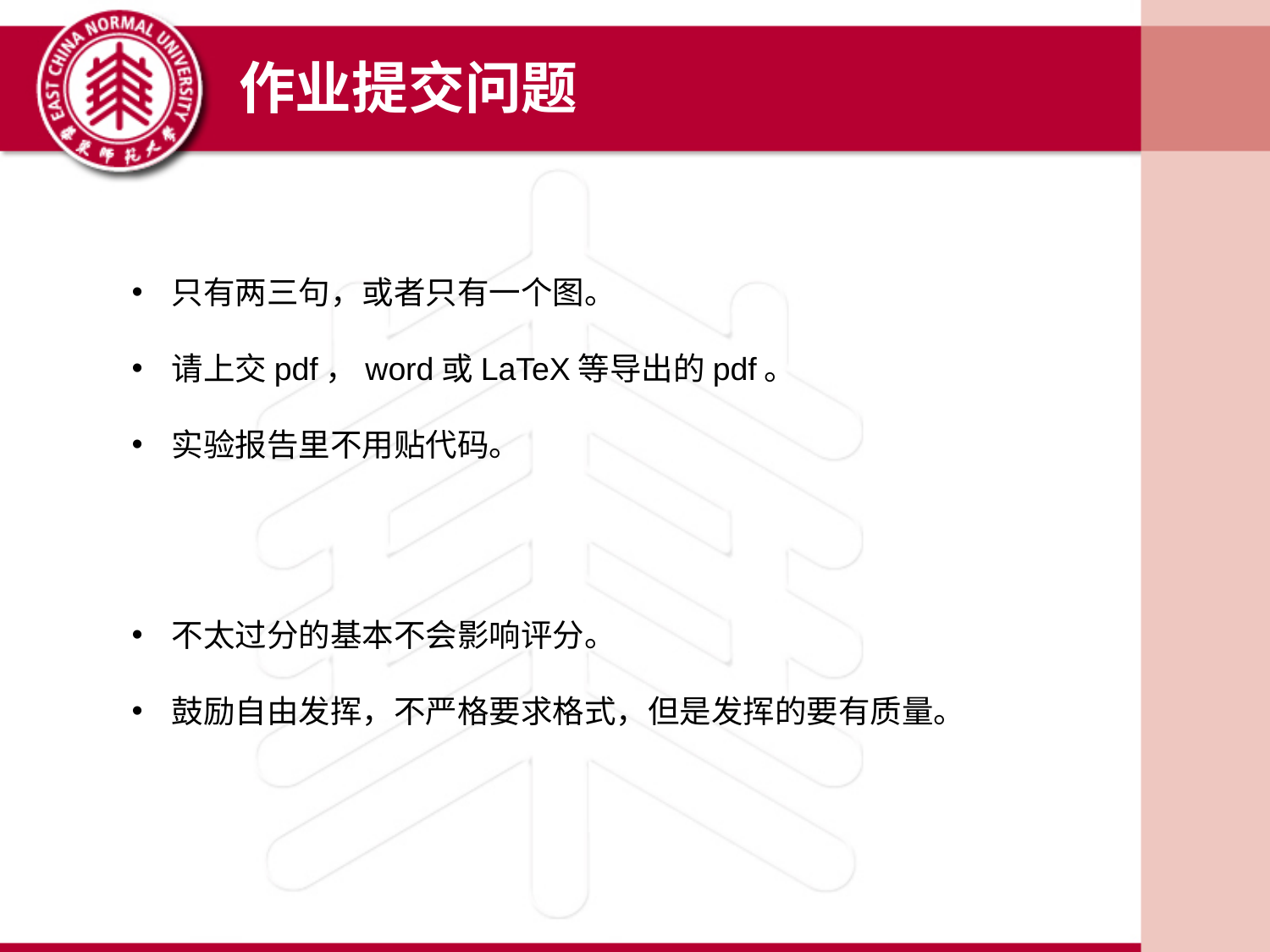

作业提交问题
只有两三句，或者只有一个图。

请上交pdf，word或LaTeX等导出的pdf。

实验报告里不用贴代码。

不太过分的基本不会影响评分。

鼓励自由发挥，不严格要求格式，但是发挥的要有质量。